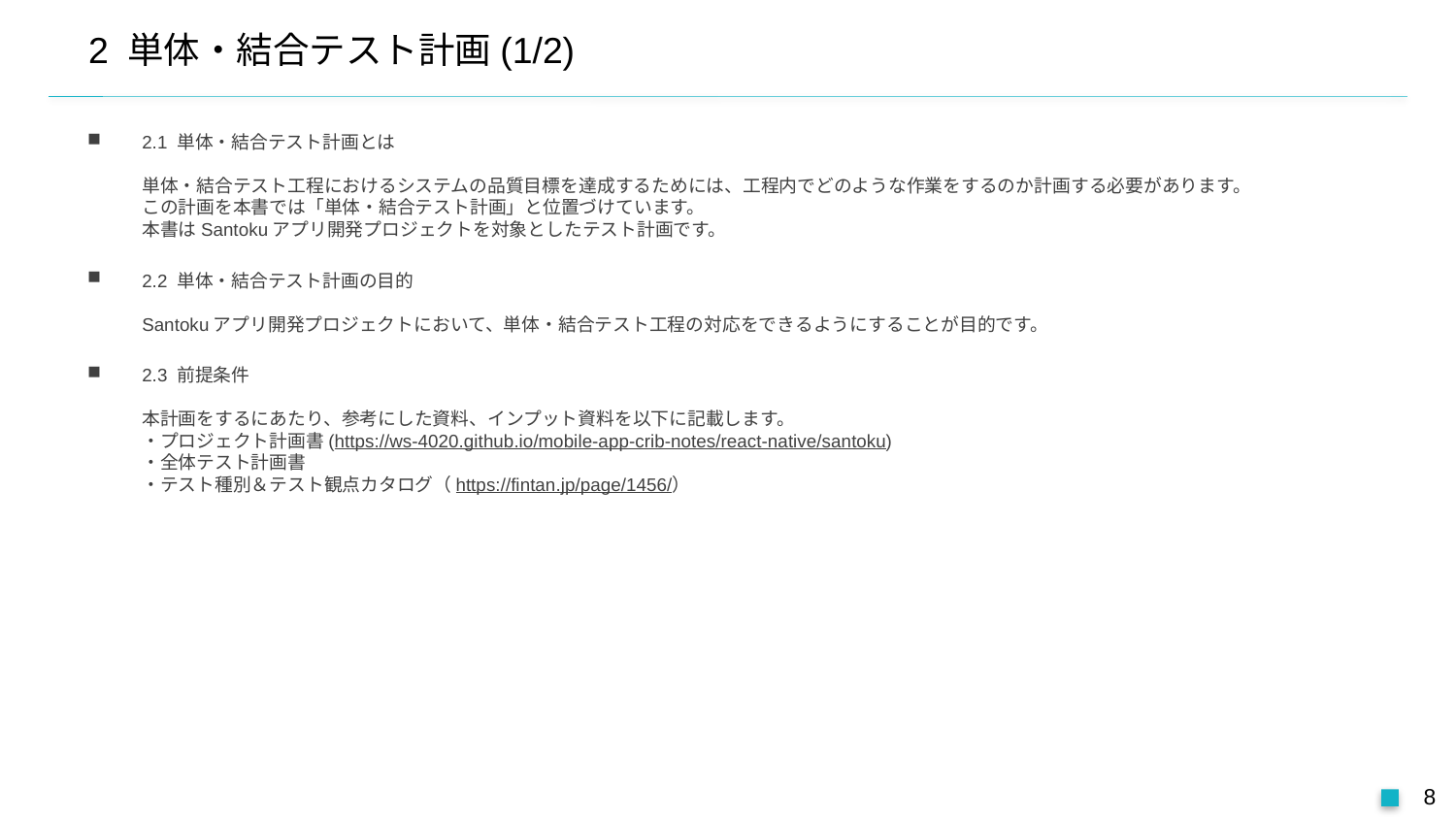

# 2 単体・結合テスト計画(1/2)
2.1 単体・結合テスト計画とは
単体・結合テスト工程におけるシステムの品質目標を達成するためには、工程内でどのような作業をするのか計画する必要があります。
この計画を本書では「単体・結合テスト計画」と位置づけています。
本書はSantokuアプリ開発プロジェクトを対象としたテスト計画です。

2.2 単体・結合テスト計画の目的
Santokuアプリ開発プロジェクトにおいて、単体・結合テスト工程の対応をできるようにすることが目的です。

2.3 前提条件
本計画をするにあたり、参考にした資料、インプット資料を以下に記載します。
・プロジェクト計画書(https://ws-4020.github.io/mobile-app-crib-notes/react-native/santoku)
・全体テスト計画書
・テスト種別＆テスト観点カタログ（https://fintan.jp/page/1456/）